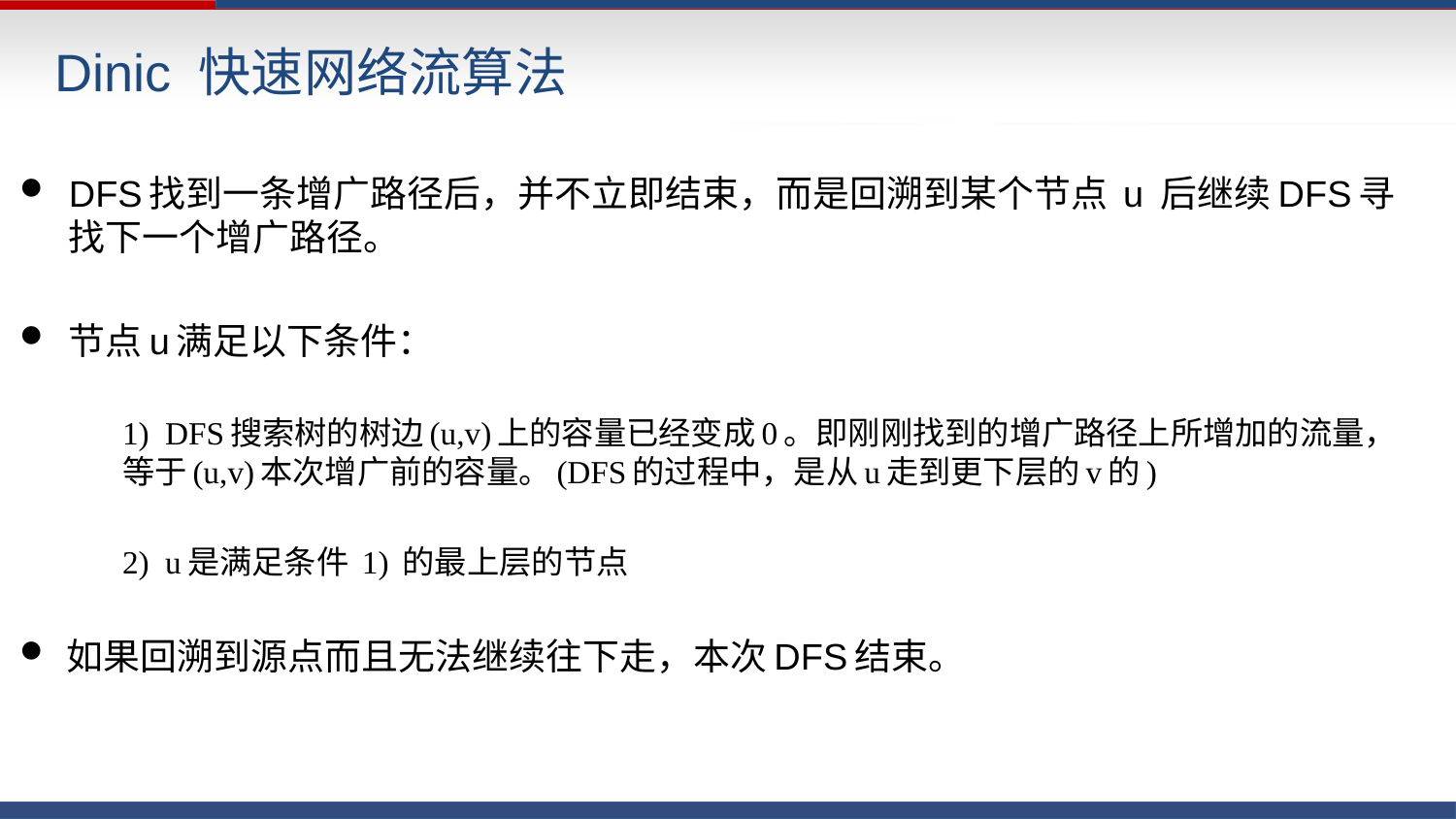

Dinic 快速网络流算法

DFS找到一条增广路径后，并不立即结束，而是回溯到某个节点 u 后继续DFS寻找下一个增广路径。

节点u满足以下条件：

1)  DFS搜索树的树边(u,v)上的容量已经变成0。即刚刚找到的增广路径上所增加的流量，等于(u,v)本次增广前的容量。(DFS的过程中，是从u走到更下层的v的)

2)  u是满足条件 1) 的最上层的节点

  如果回溯到源点而且无法继续往下走，本次DFS结束。